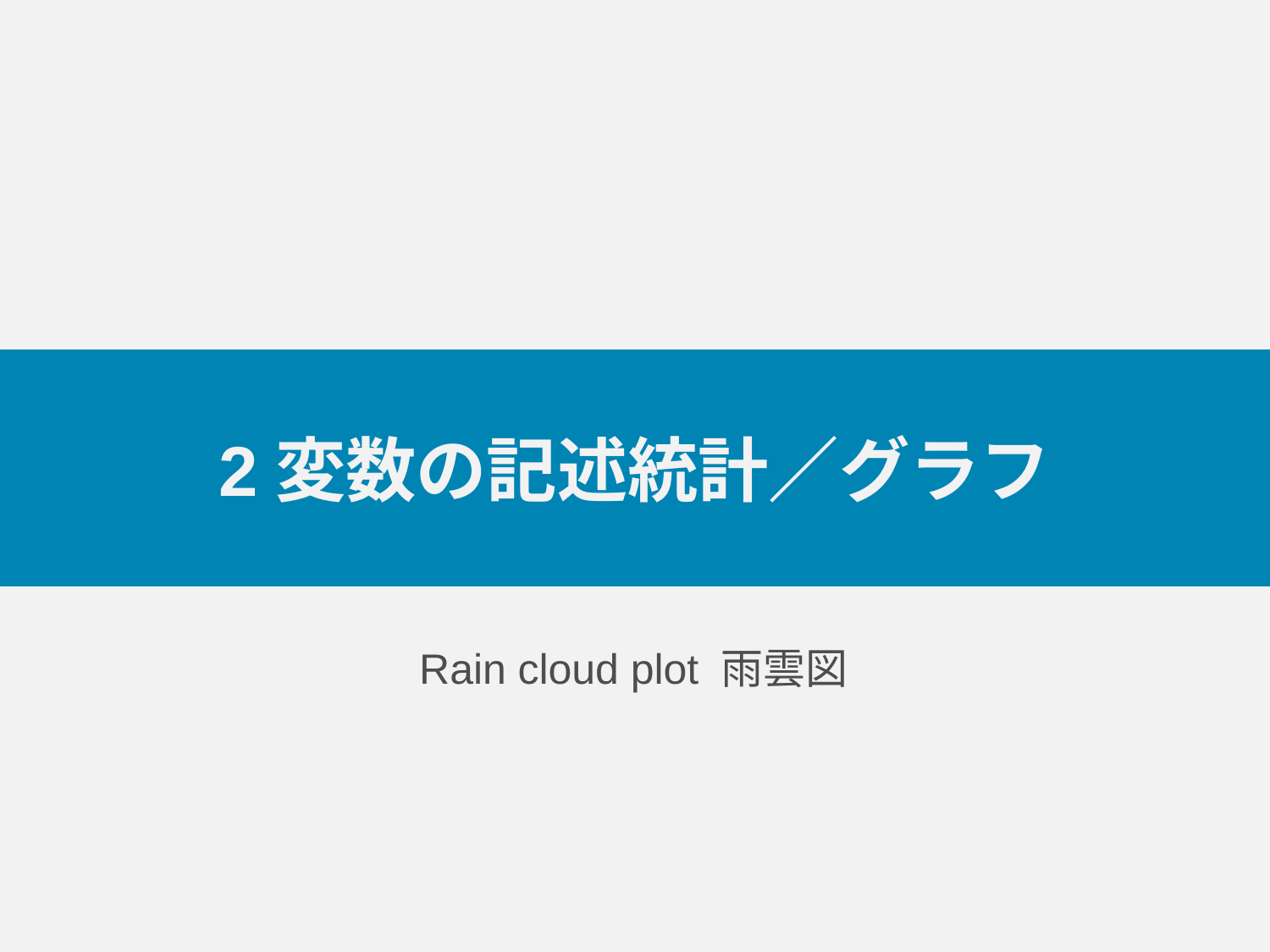

# 2変数の記述統計／グラフ
Rain cloud plot 雨雲図
 104